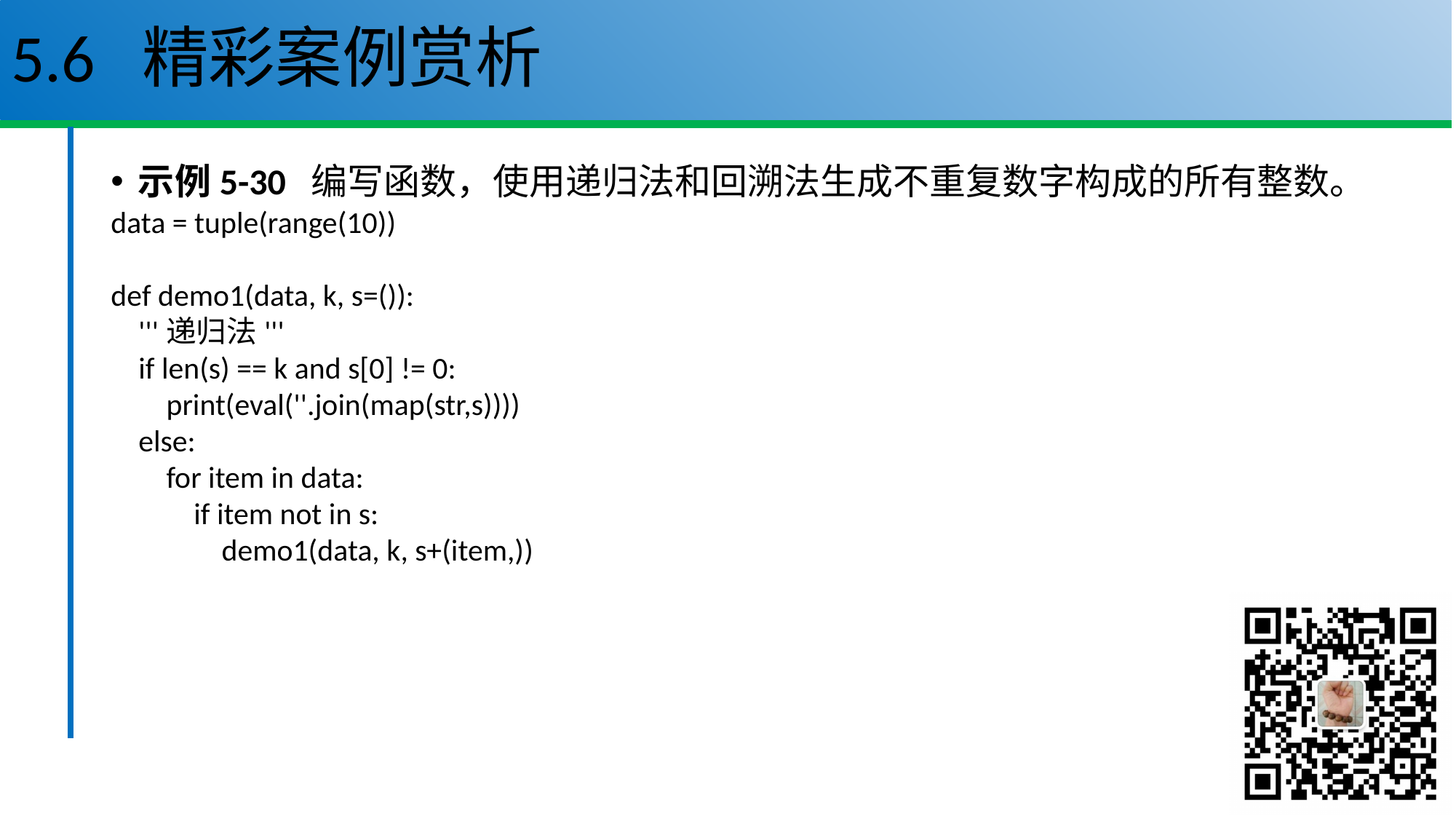

# 5.6  精彩案例赏析
示例5-30  编写函数，使用递归法和回溯法生成不重复数字构成的所有整数。
data = tuple(range(10))

def demo1(data, k, s=()):
    '''递归法'''
    if len(s) == k and s[0] != 0:
        print(eval(''.join(map(str,s))))
    else:
        for item in data:
            if item not in s:
                demo1(data, k, s+(item,))
130